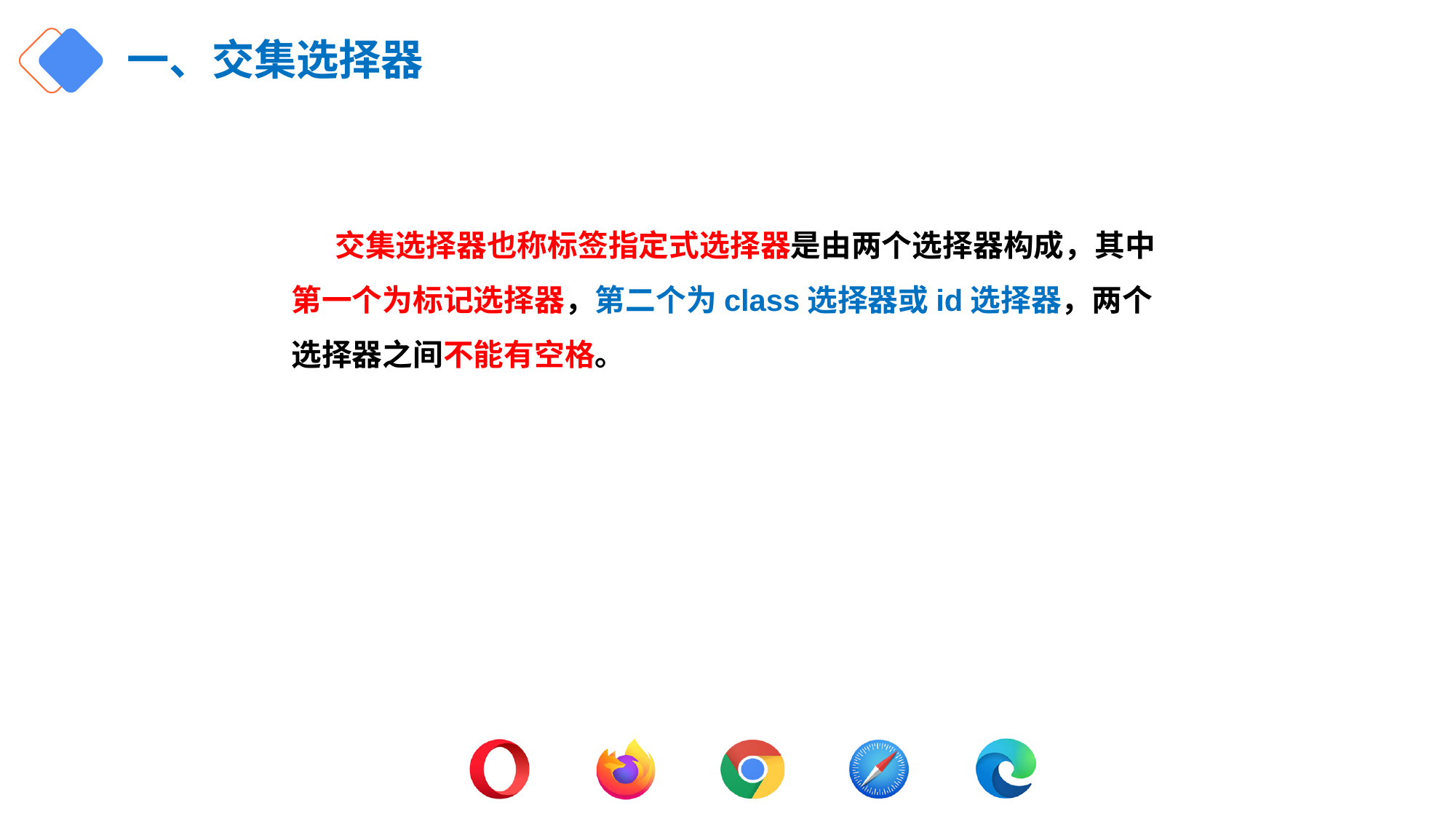

# 一、交集选择器
交集选择器也称标签指定式选择器是由两个选择器构成，其中第一个为标记选择器，第二个为class选择器或id选择器，两个选择器之间不能有空格。